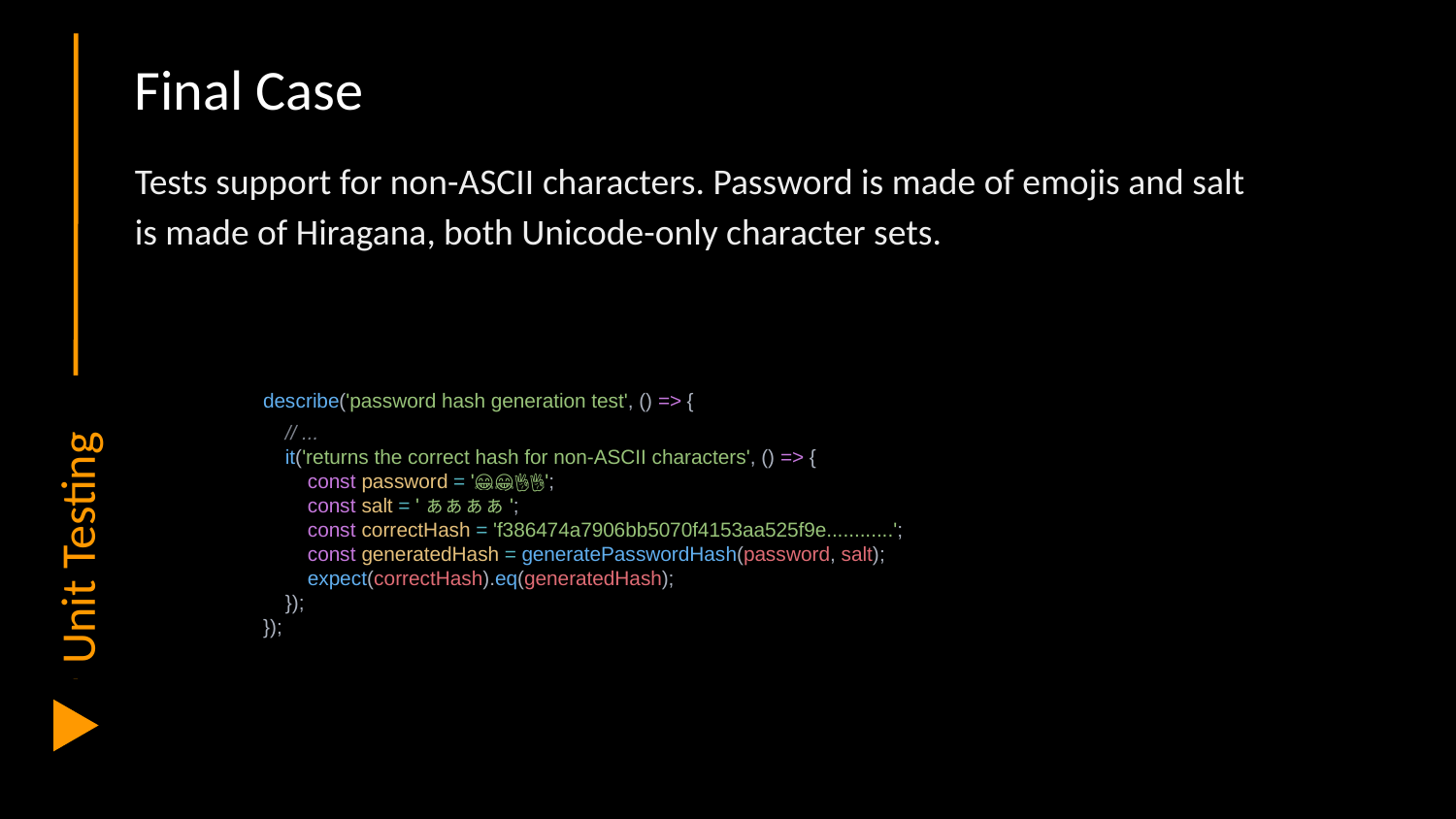

Unit Testing

# Final Case
Tests support for non-ASCII characters. Password is made of emojis and salt is made of Hiragana, both Unicode-only character sets.
describe('password hash generation test', () => {
    // ...
    it('returns the correct hash for non-ASCII characters', () => {
        const password = '😂😂👌👌';
        const salt = 'ぁぁぁぁ';
        const correctHash = 'f386474a7906bb5070f4153aa525f9e............';
        const generatedHash = generatePasswordHash(password, salt);
        expect(correctHash).eq(generatedHash);
    });
});